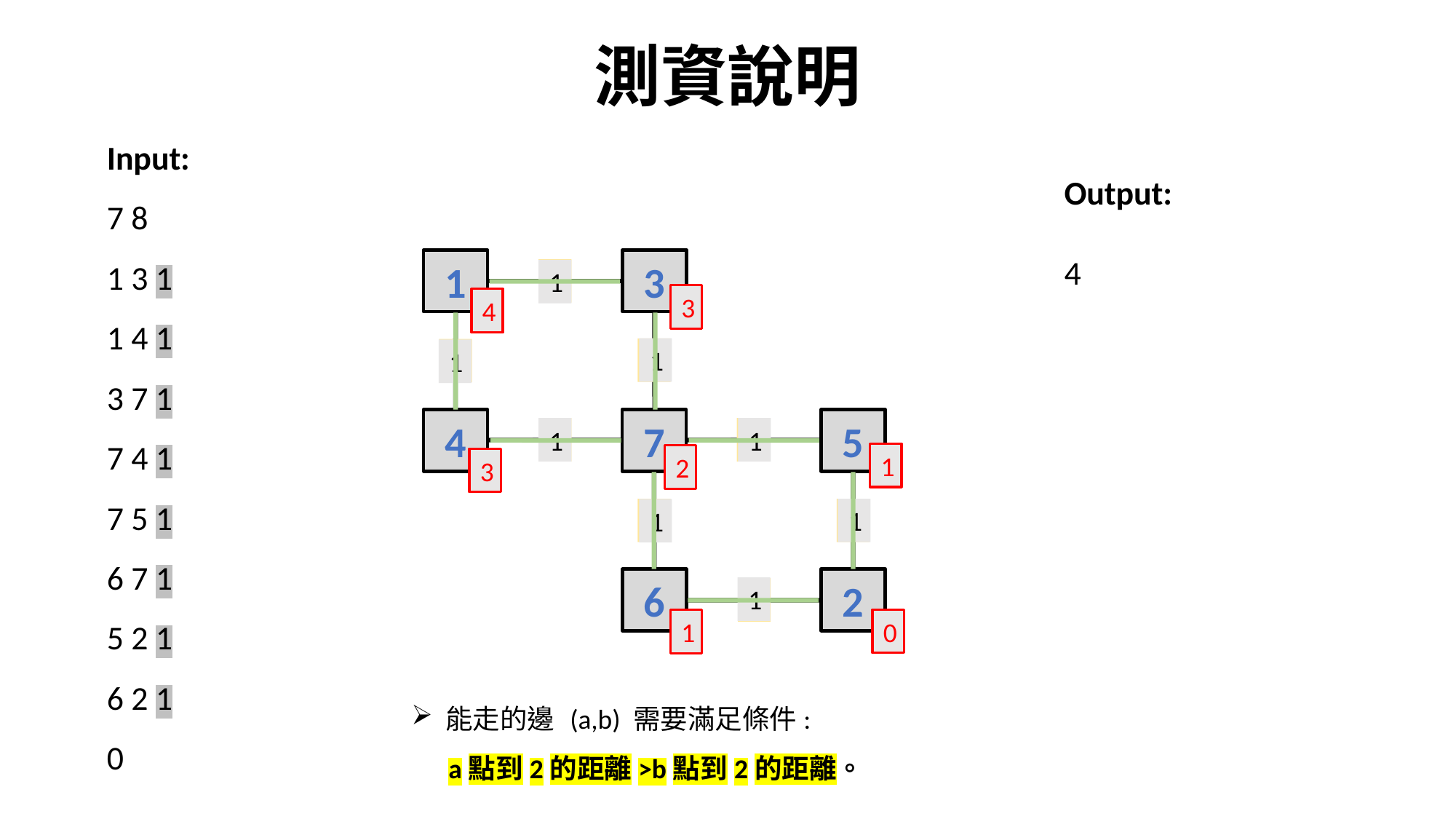

# 測資說明
Input:
7 8
1 3 1
1 4 1
3 7 1
7 4 1
7 5 1
6 7 1
5 2 1
6 2 1
0
Output:
4
1
3
1
1
3
4
1
1
1
1
4
7
5
1
1
1
1
1
2
3
1
1
1
1
2
6
1
1
0
1
能走的邊 (a,b) 需要滿足條件:
      a點到2的距離>b點到2的距離。